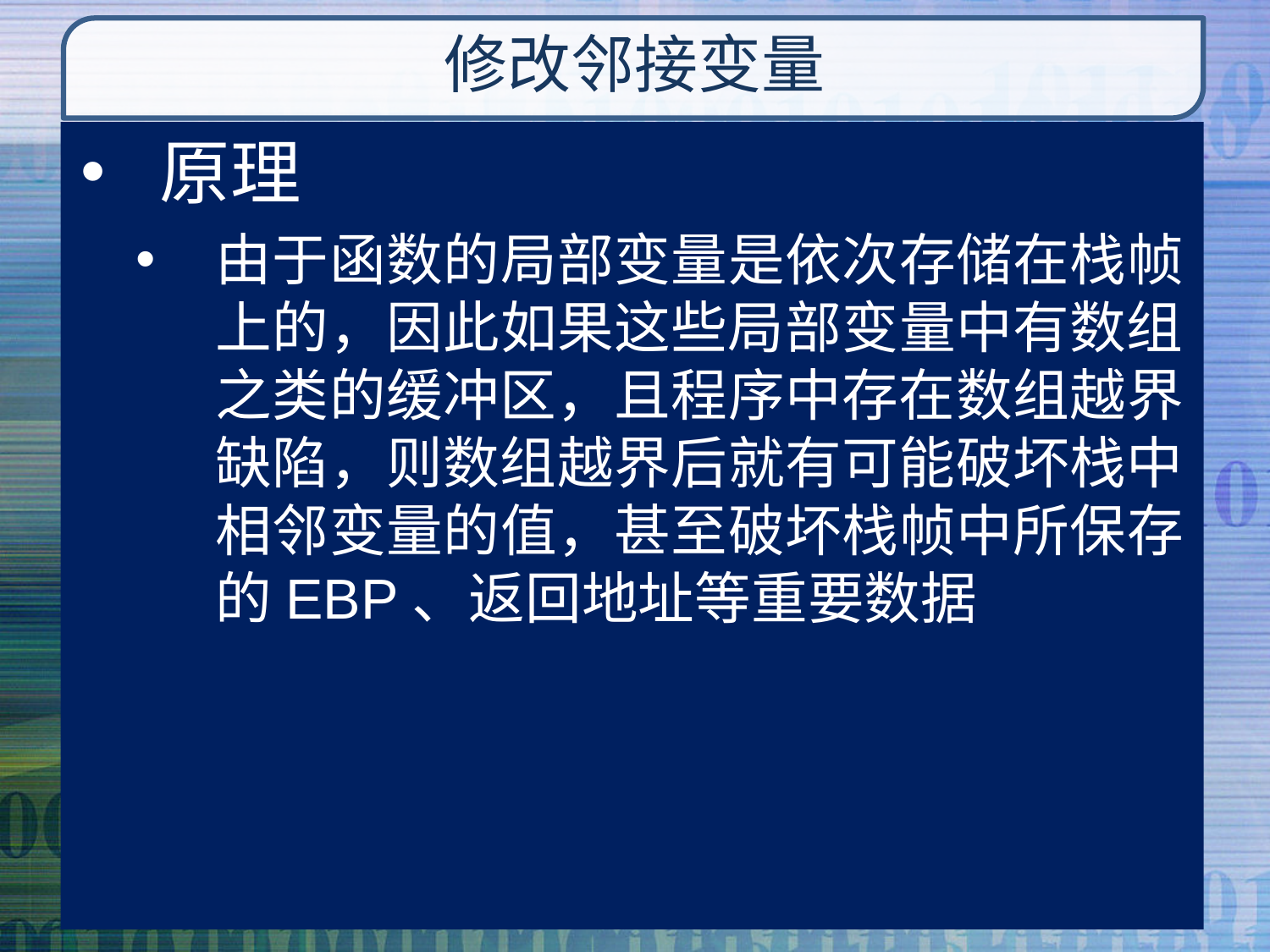

# 修改邻接变量
原理
由于函数的局部变量是依次存储在栈帧上的，因此如果这些局部变量中有数组之类的缓冲区，且程序中存在数组越界缺陷，则数组越界后就有可能破坏栈中相邻变量的值，甚至破坏栈帧中所保存的EBP、返回地址等重要数据